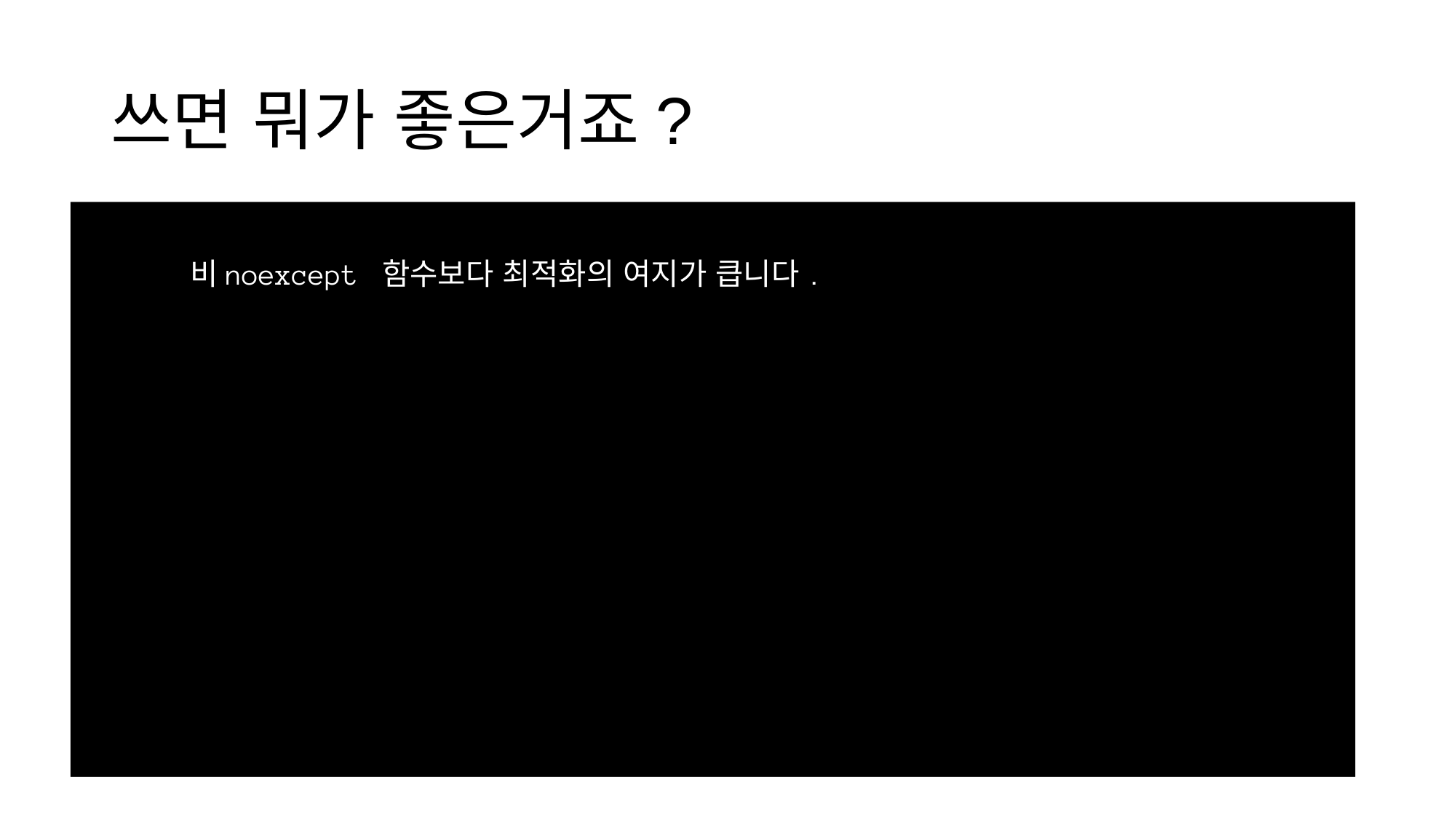

# 쓰면 뭐가 좋은거죠?

	비noexcept 함수보다 최적화의 여지가 큽니다.